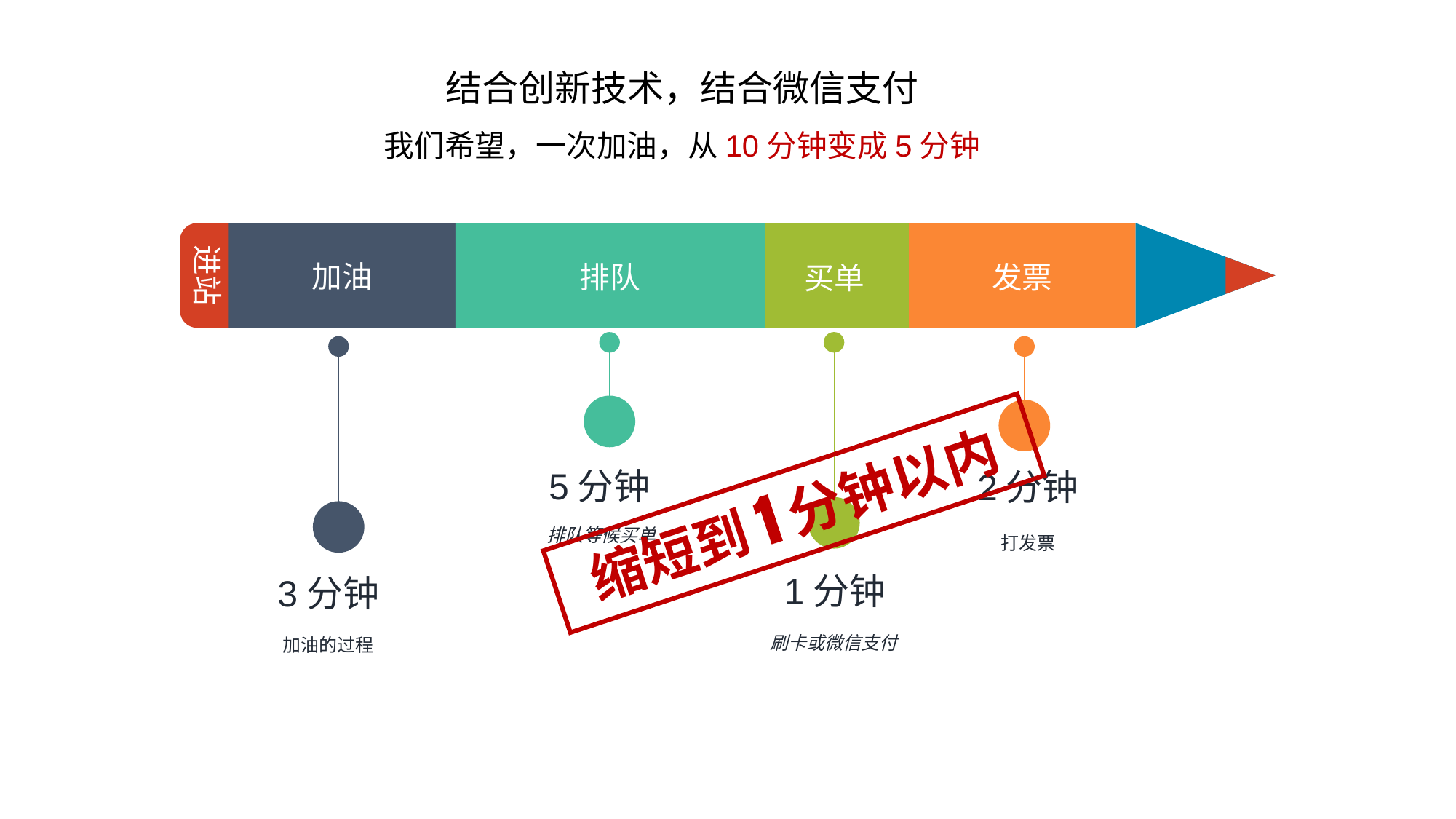

结合创新技术，结合微信支付
我们希望，一次加油，从10分钟变成5分钟

进站
加油
排队
发票
买单

排队等候买单
5分钟

1分钟
刷卡或微信支付

2分钟
缩短到1分钟以内

打发票
3分钟
加油的过程